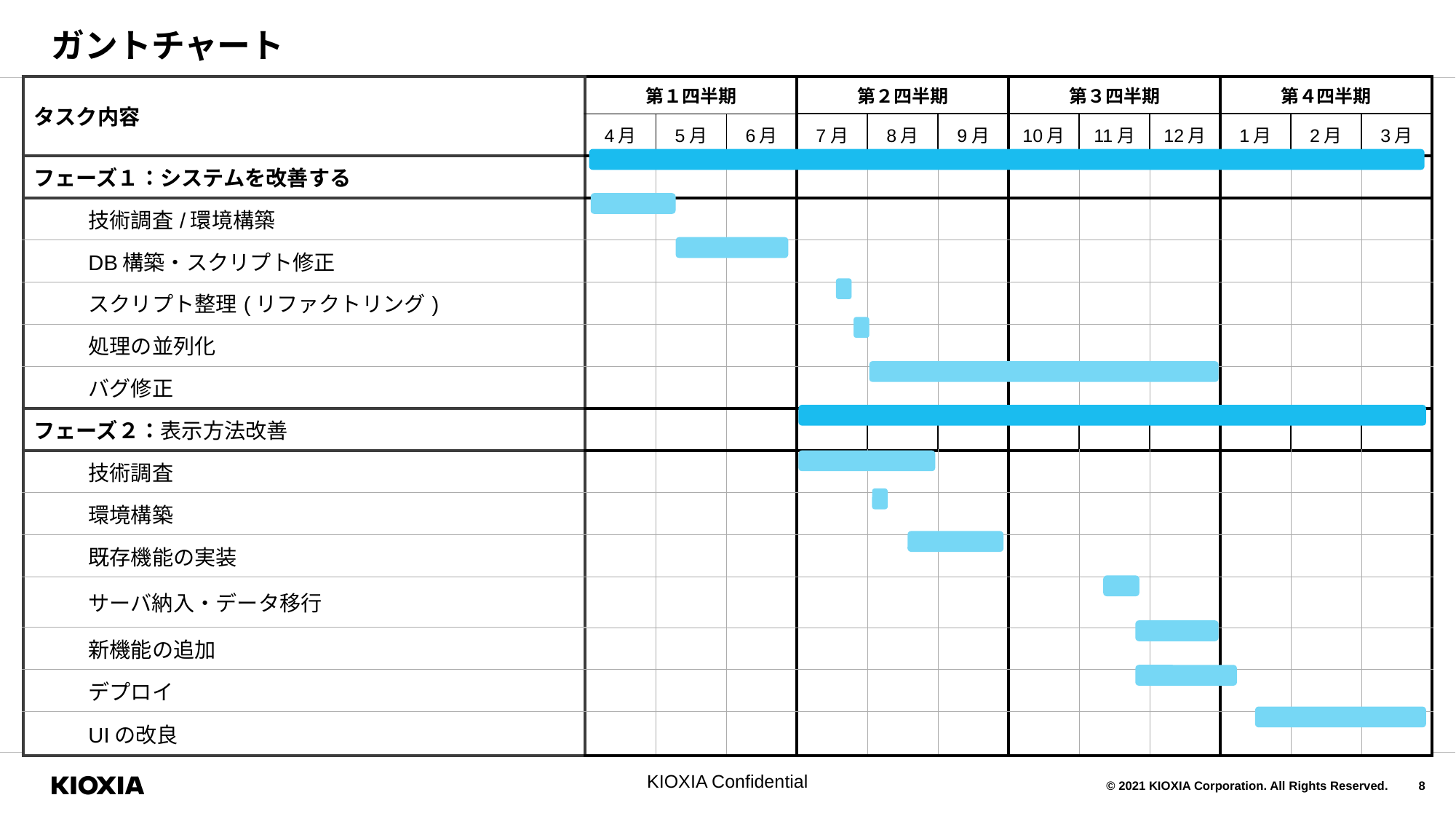

# ガントチャート
| タスク内容 | 第１四半期 |  |  | 第２四半期 |  |  | 第３四半期 |  |  | 第４四半期 |  |  |
| --- | --- | --- | --- | --- | --- | --- | --- | --- | --- | --- | --- | --- |
|  | 4月 | 5月 | 6月 | 7月 | 8月 | 9月 | 10月 | 11月 | 12月 | 1月 | 2月 | 3月 |
| フェーズ１：システムを改善する |  |  |  |  |  |  |  |  |  |  |  |  |
| 技術調査/環境構築 |  |  |  |  |  |  |  |  |  |  |  |  |
| DB構築・スクリプト修正 |  |  |  |  |  |  |  |  |  |  |  |  |
| スクリプト整理(リファクトリング) |  |  |  |  |  |  |  |  |  |  |  |  |
| 処理の並列化 |  |  |  |  |  |  |  |  |  |  |  |  |
| バグ修正 |  |  |  |  |  |  |  |  |  |  |  |  |
| フェーズ２：表示方法改善 |  |  |  |  |  |  |  |  |  |  |  |  |
| 技術調査 |  |  |  |  |  |  |  |  |  |  |  |  |
| 環境構築 |  |  |  |  |  |  |  |  |  |  |  |  |
| 既存機能の実装 |  |  |  |  |  |  |  |  |  |  |  |  |
| サーバ納入・データ移行 |  |  |  |  |  |  |  |  |  |  |  |  |
| 新機能の追加 |  |  |  |  |  |  |  |  |  |  |  |  |
| デプロイ |  |  |  |  |  |  |  |  |  |  |  |  |
| UIの改良 |  |  |  |  |  |  |  |  |  |  |  |  |

KIOXIA Confidential